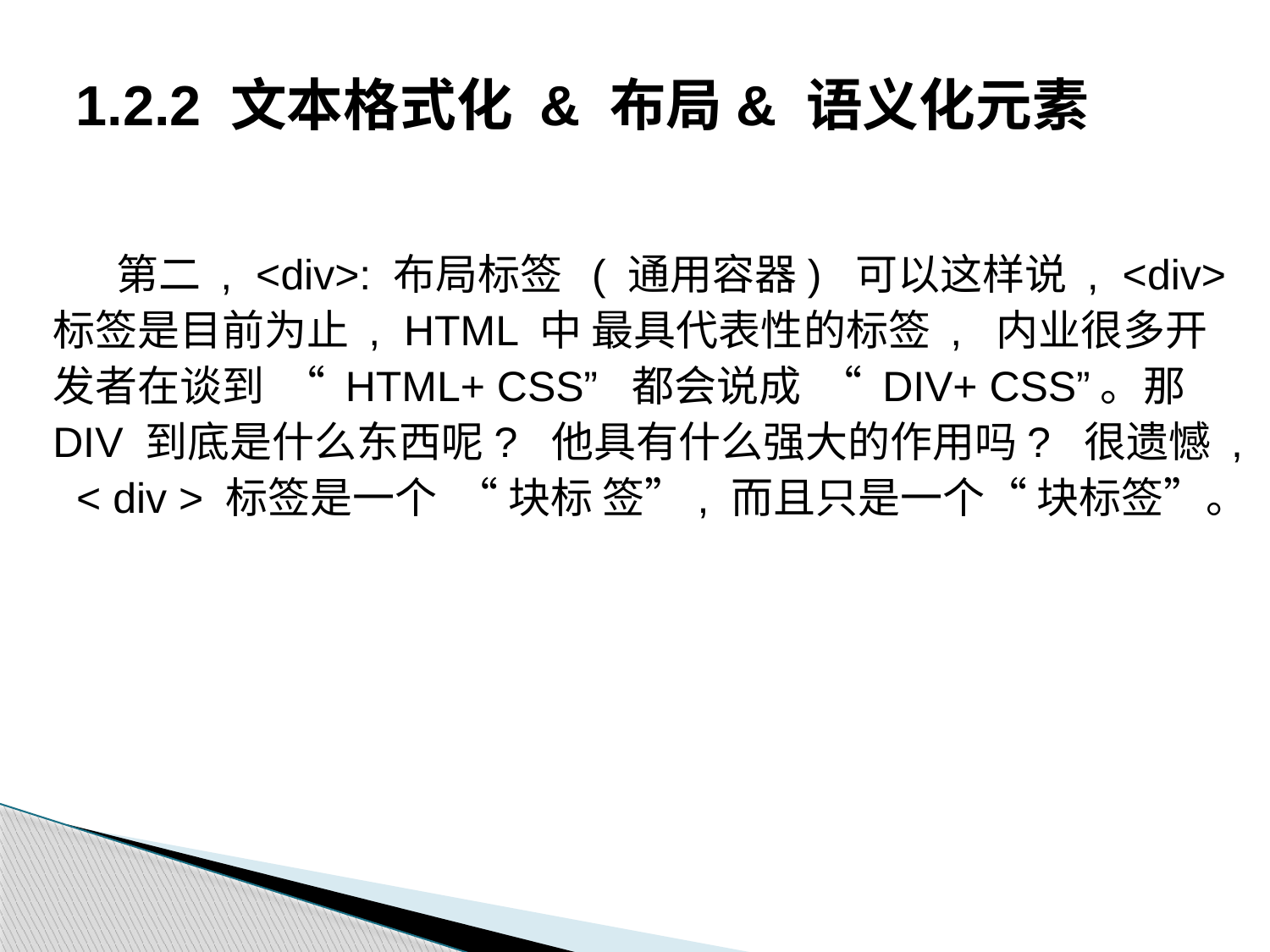

# 1.2.2 文本格式化 & 布局& 语义化元素
第二 ,  <div>: 布局标签  ( 通用容器)  可以这样说 ,  <div>标签是目前为止 ,  HTML 中 最具代表性的标签 ,  内业很多开发者在谈到  “ HTML+ CSS”  都会说成  “ DIV+ CSS”。那 DIV 到底是什么东西呢?  他具有什么强大的作用吗?  很遗憾 ,  < div > 标签是一个  “ 块标 签”, 而且只是一个“ 块标签”。